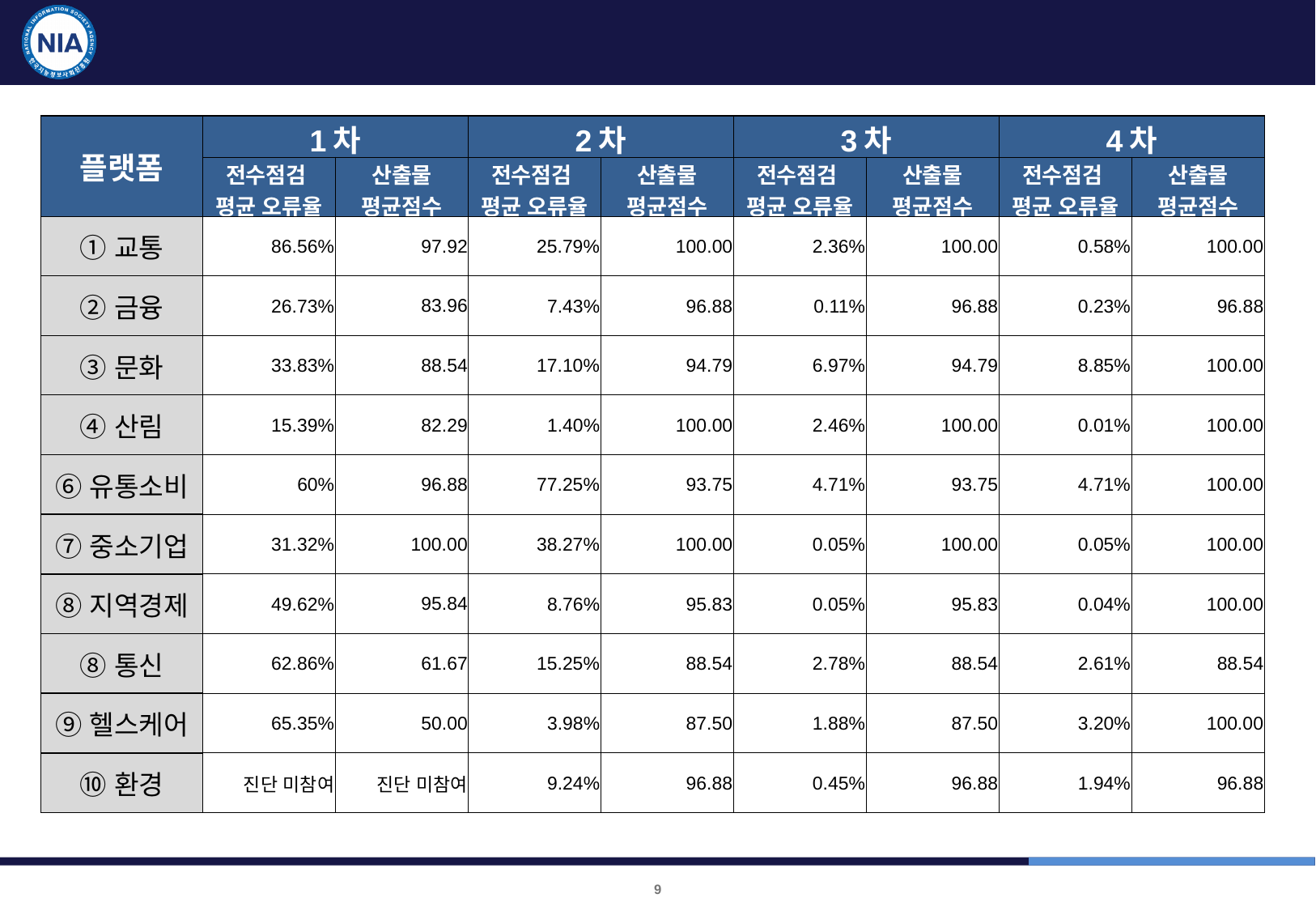

품질진단 개괄(1~4차)
| 플랫폼 | 1차 |  | 2차 |  | 3차 |  | 4차 |  |
| --- | --- | --- | --- | --- | --- | --- | --- | --- |
|  | 전수점검 평균 오류율 | 산출물 평균점수 | 전수점검 평균 오류율 | 산출물 평균점수 | 전수점검 평균 오류율 | 산출물 평균점수 | 전수점검 평균 오류율 | 산출물 평균점수 |
| ①교통 | 86.56% | 97.92 | 25.79% | 100.00 | 2.36% | 100.00 | 0.58% | 100.00 |
| ②금융 | 26.73% | 83.96 | 7.43% | 96.88 | 0.11% | 96.88 | 0.23% | 96.88 |
| ③문화 | 33.83% | 88.54 | 17.10% | 94.79 | 6.97% | 94.79 | 8.85% | 100.00 |
| ④산림 | 15.39% | 82.29 | 1.40% | 100.00 | 2.46% | 100.00 | 0.01% | 100.00 |
| ⑥유통소비 | 60% | 96.88 | 77.25% | 93.75 | 4.71% | 93.75 | 4.71% | 100.00 |
| ⑦중소기업 | 31.32% | 100.00 | 38.27% | 100.00 | 0.05% | 100.00 | 0.05% | 100.00 |
| ⑧지역경제 | 49.62% | 95.84 | 8.76% | 95.83 | 0.05% | 95.83 | 0.04% | 100.00 |
| ⑧통신 | 62.86% | 61.67 | 15.25% | 88.54 | 2.78% | 88.54 | 2.61% | 88.54 |
| ⑨헬스케어 | 65.35% | 50.00 | 3.98% | 87.50 | 1.88% | 87.50 | 3.20% | 100.00 |
| ⑩환경 | 진단 미참여 | 진단 미참여 | 9.24% | 96.88 | 0.45% | 96.88 | 1.94% | 96.88 |